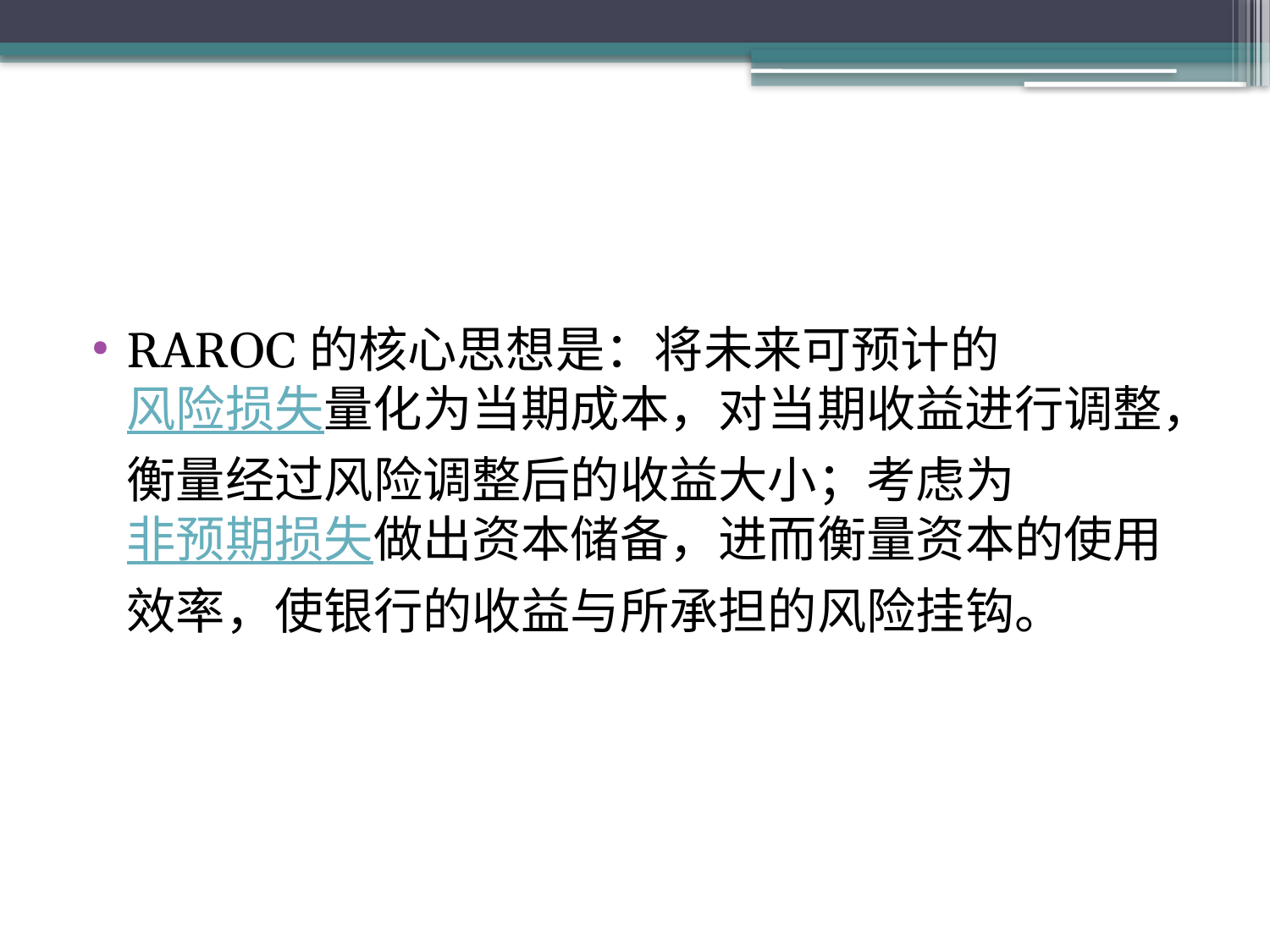

#
RAROC的核心思想是：将未来可预计的风险损失量化为当期成本，对当期收益进行调整，衡量经过风险调整后的收益大小；考虑为非预期损失做出资本储备，进而衡量资本的使用效率，使银行的收益与所承担的风险挂钩。